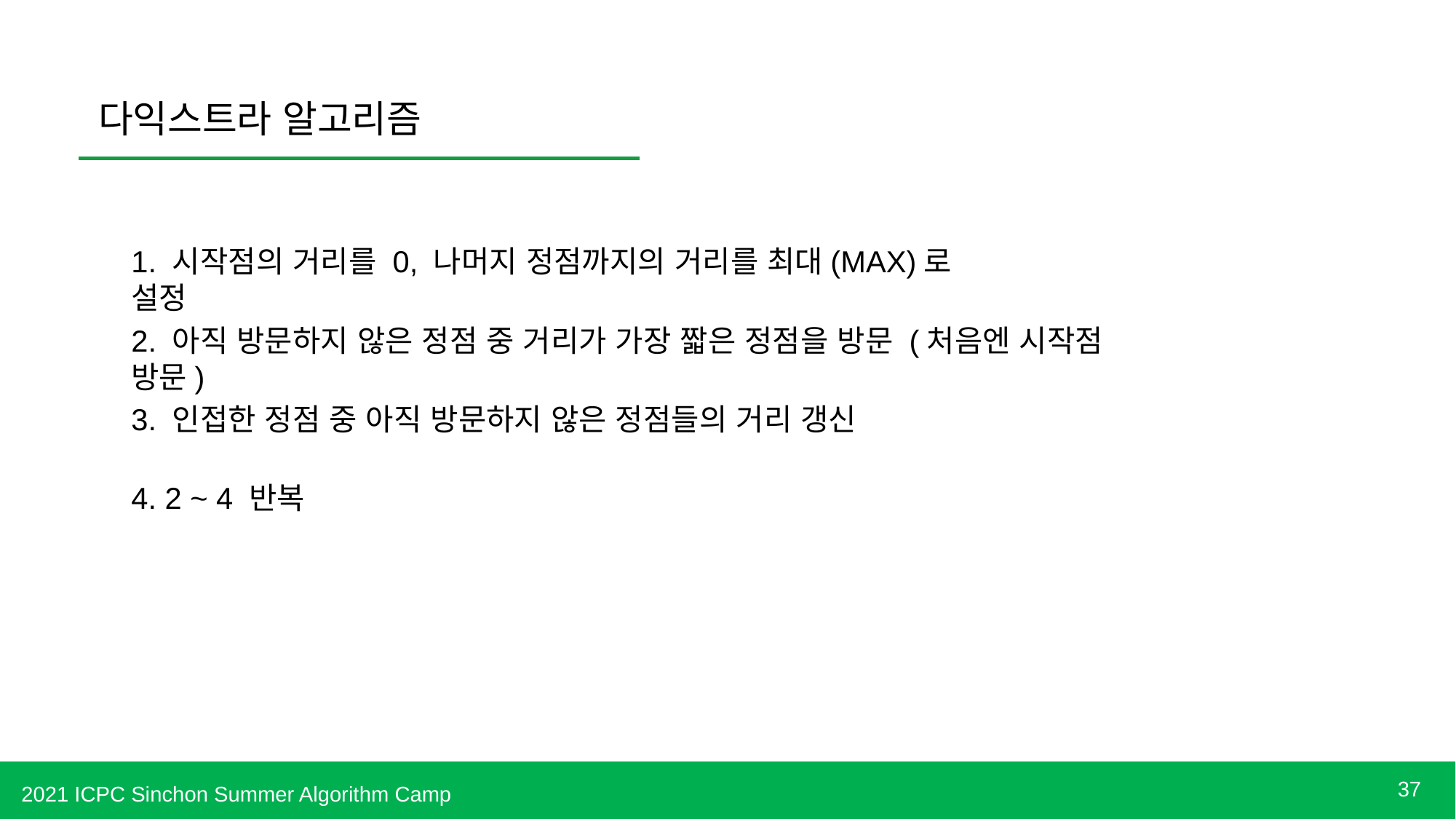

다익스트라 알고리즘
1. 시작점의 거리를 0, 나머지 정점까지의 거리를 최대(MAX)로 설정
2. 아직 방문하지 않은 정점 중 거리가 가장 짧은 정점을 방문 (처음엔 시작점 방문)
3. 인접한 정점 중 아직 방문하지 않은 정점들의 거리 갱신
4. 2 ~ 4 반복

37
2021 ICPC Sinchon Summer Algorithm Camp